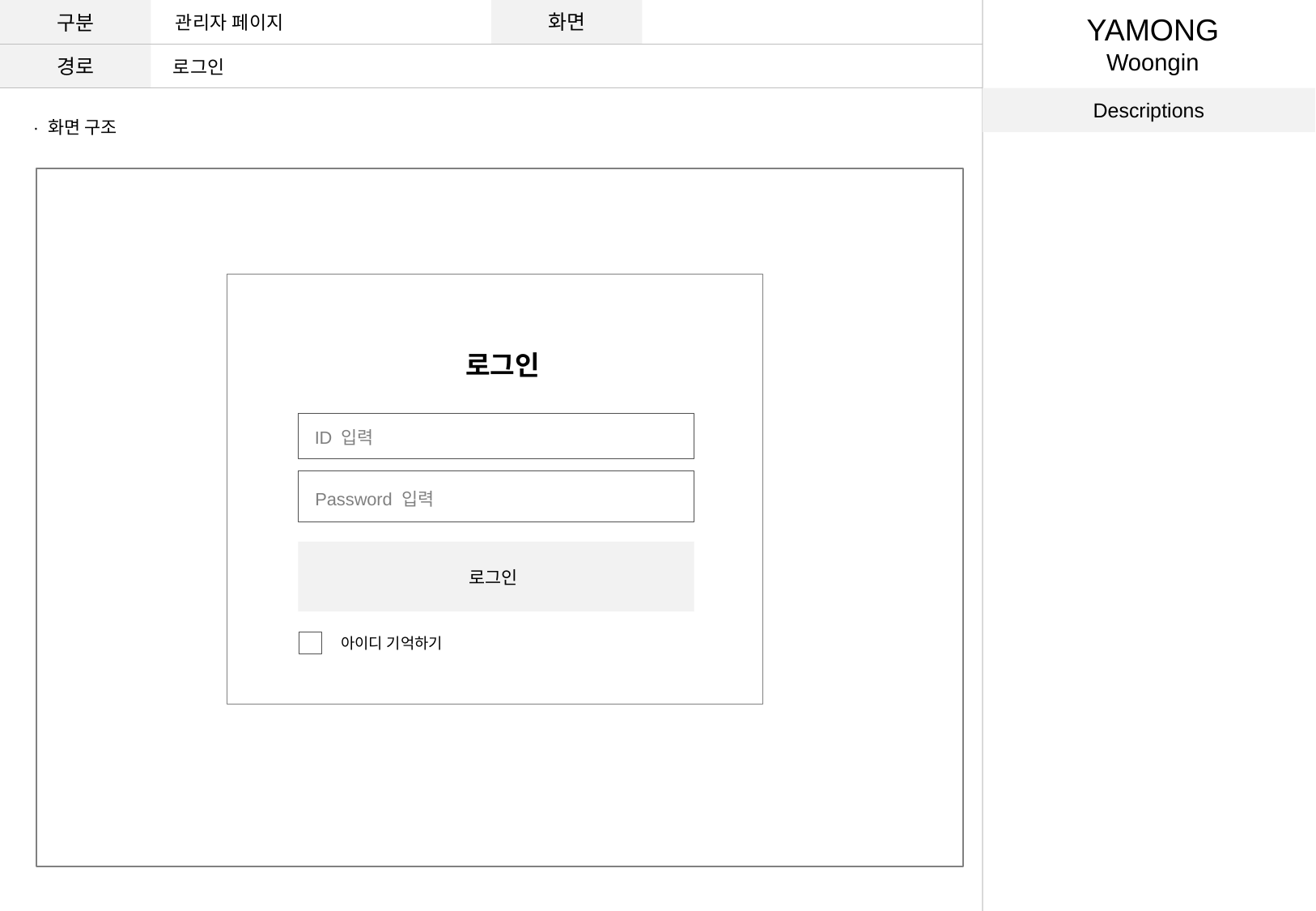

구분
화면
관리자 페이지
YAMONG
Woongin
경로
로그인
Descriptions
· 화면 구조

로그인

ID 입력

Password 입력

로그인
아이디 기억하기